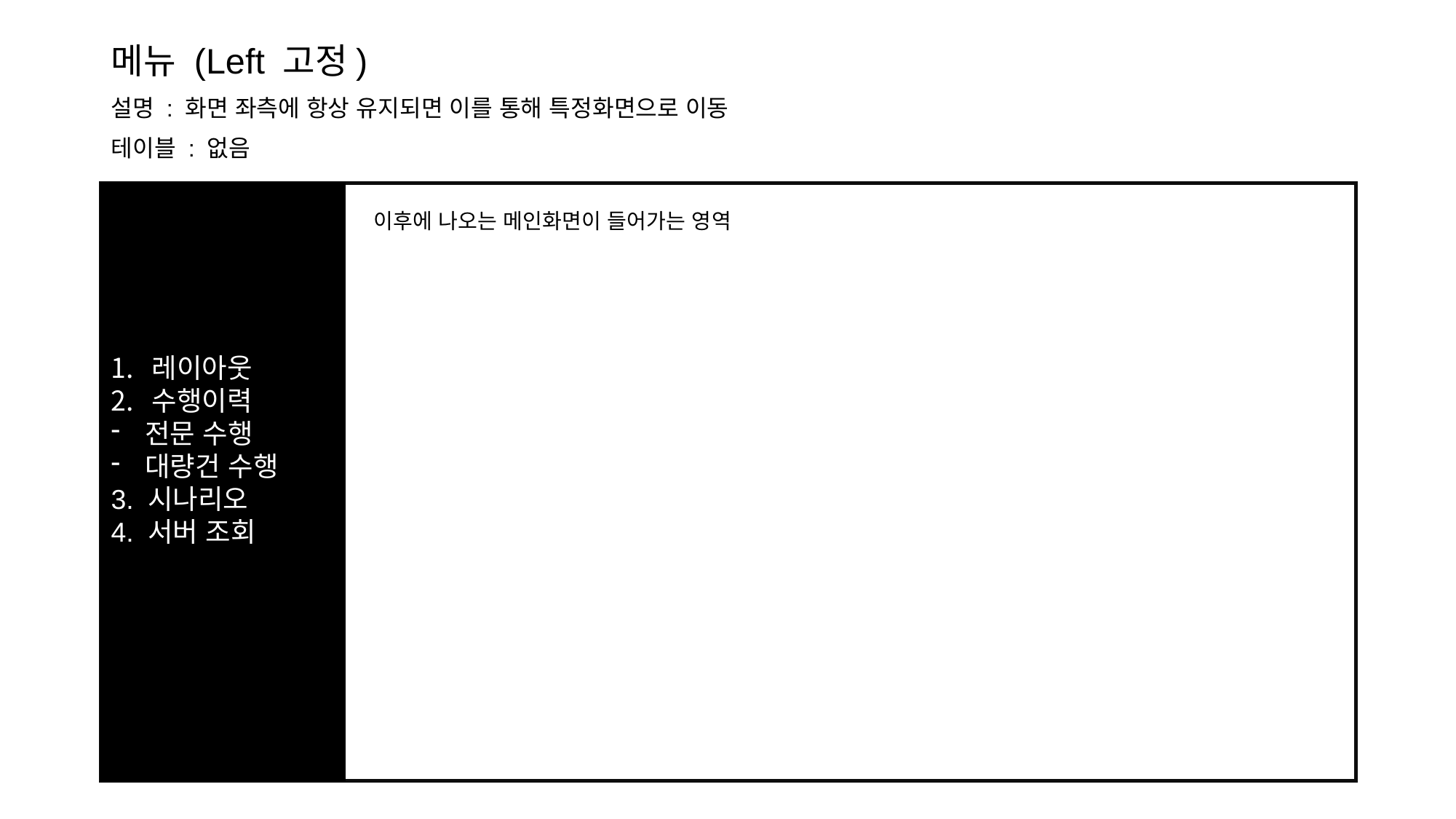

메뉴 (Left 고정)
설명 : 화면 좌측에 항상 유지되면 이를 통해 특정화면으로 이동
테이블 : 없음

레이아웃
수행이력
전문 수행
대량건 수행
3. 시나리오
4. 서버 조회

이후에 나오는 메인화면이 들어가는 영역